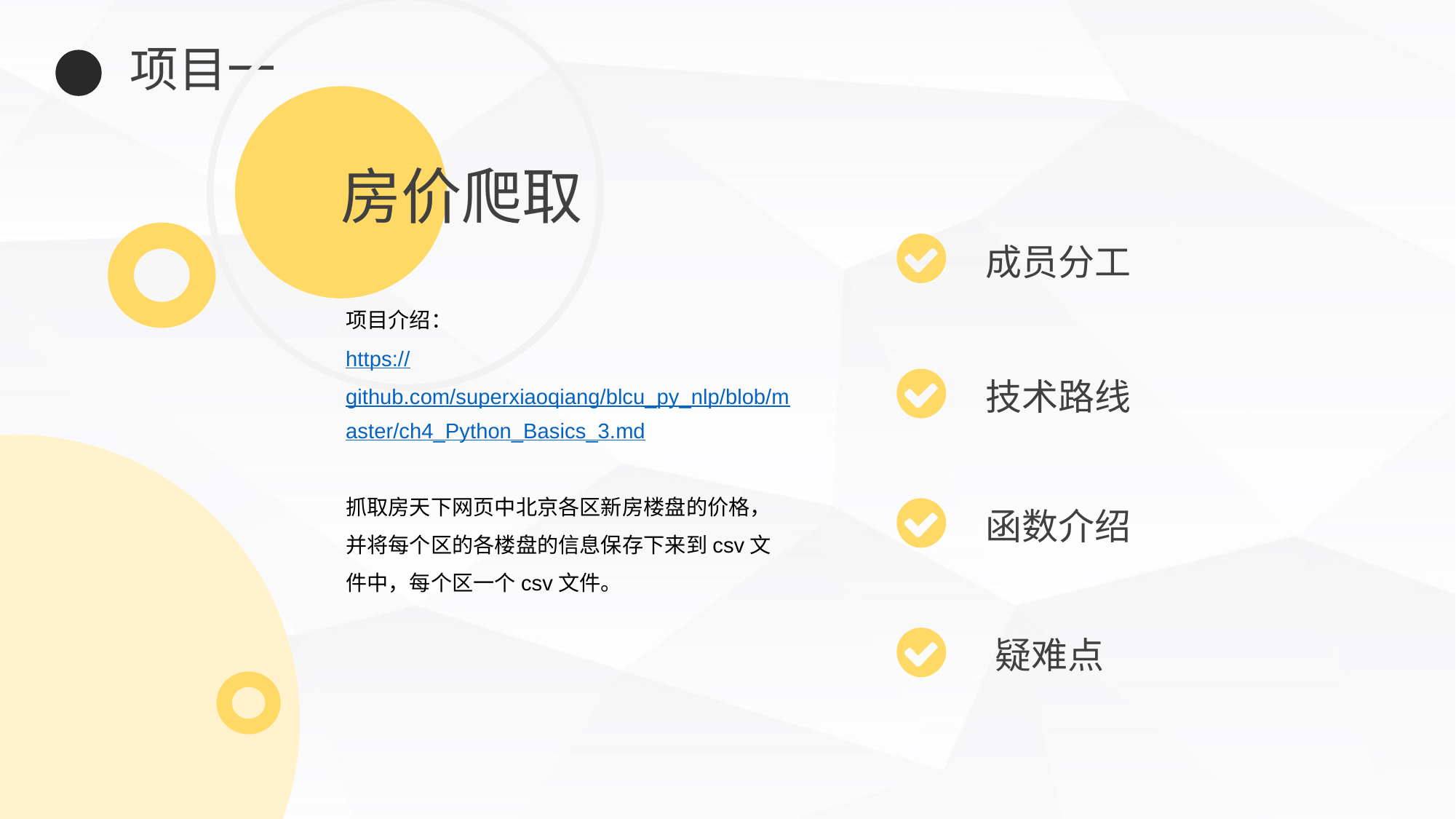

项目一

房价爬取

成员分工
项目介绍：
https://github.com/superxiaoqiang/blcu_py_nlp/blob/master/ch4_Python_Basics_3.md

抓取房天下网页中北京各区新房楼盘的价格，并将每个区的各楼盘的信息保存下来到csv文件中，每个区一个csv文件。

技术路线

函数介绍

疑难点